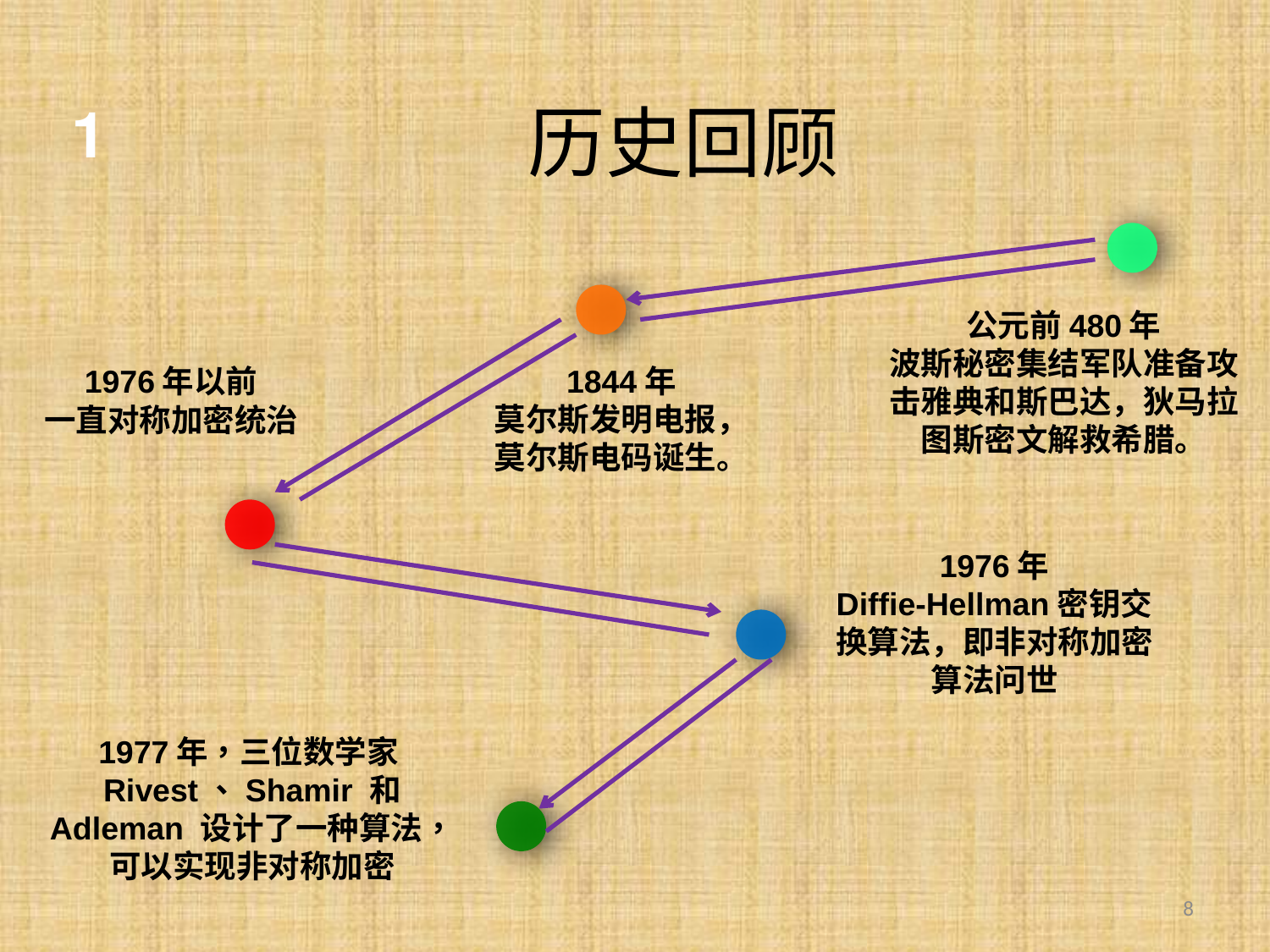

历史回顾
1

公元前480年
波斯秘密集结军队准备攻击雅典和斯巴达，狄马拉图斯密文解救希腊。
1844年
莫尔斯发明电报，莫尔斯电码诞生。
1976年以前
一直对称加密统治

1976年
Diffie-Hellman密钥交换算法，即非对称加密算法问世

1977年，三位数学家Rivest、Shamir 和 Adleman 设计了一种算法，可以实现非对称加密

8